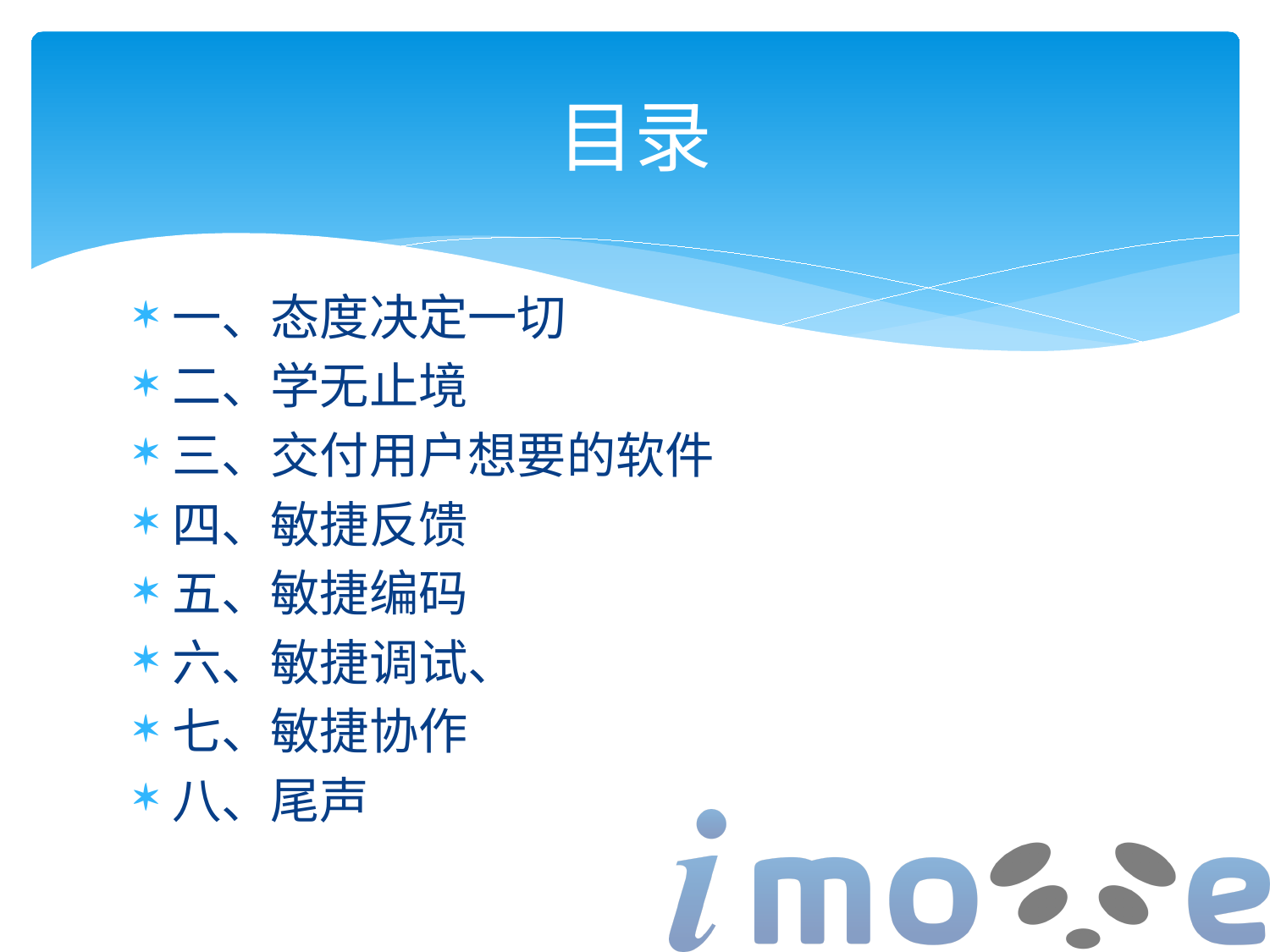

# 目录
一、态度决定一切
二、学无止境
三、交付用户想要的软件
四、敏捷反馈
五、敏捷编码
六、敏捷调试、
七、敏捷协作
八、尾声